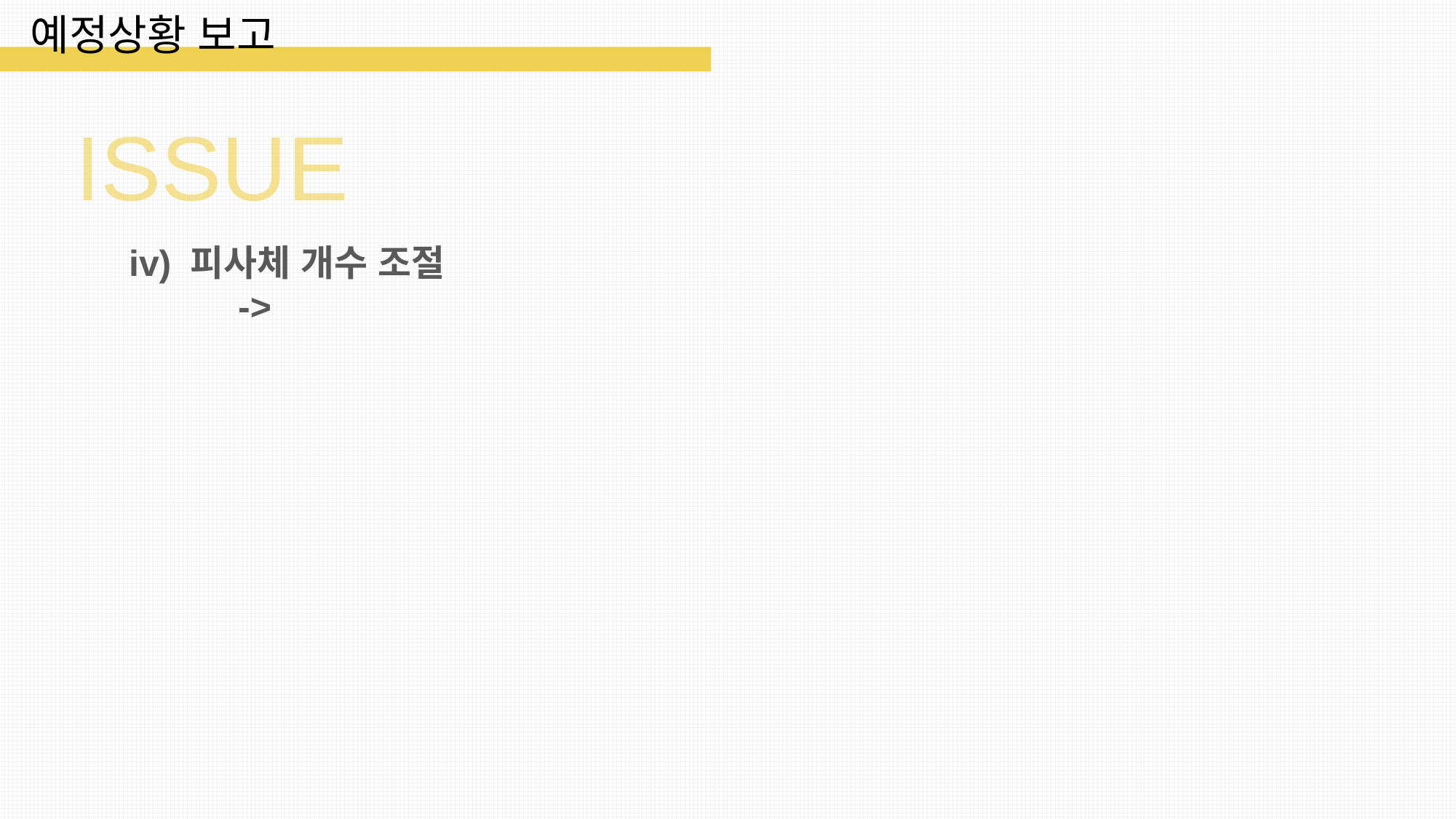

예정상황 보고

ISSUE
iv) 피사체 개수 조절
	->